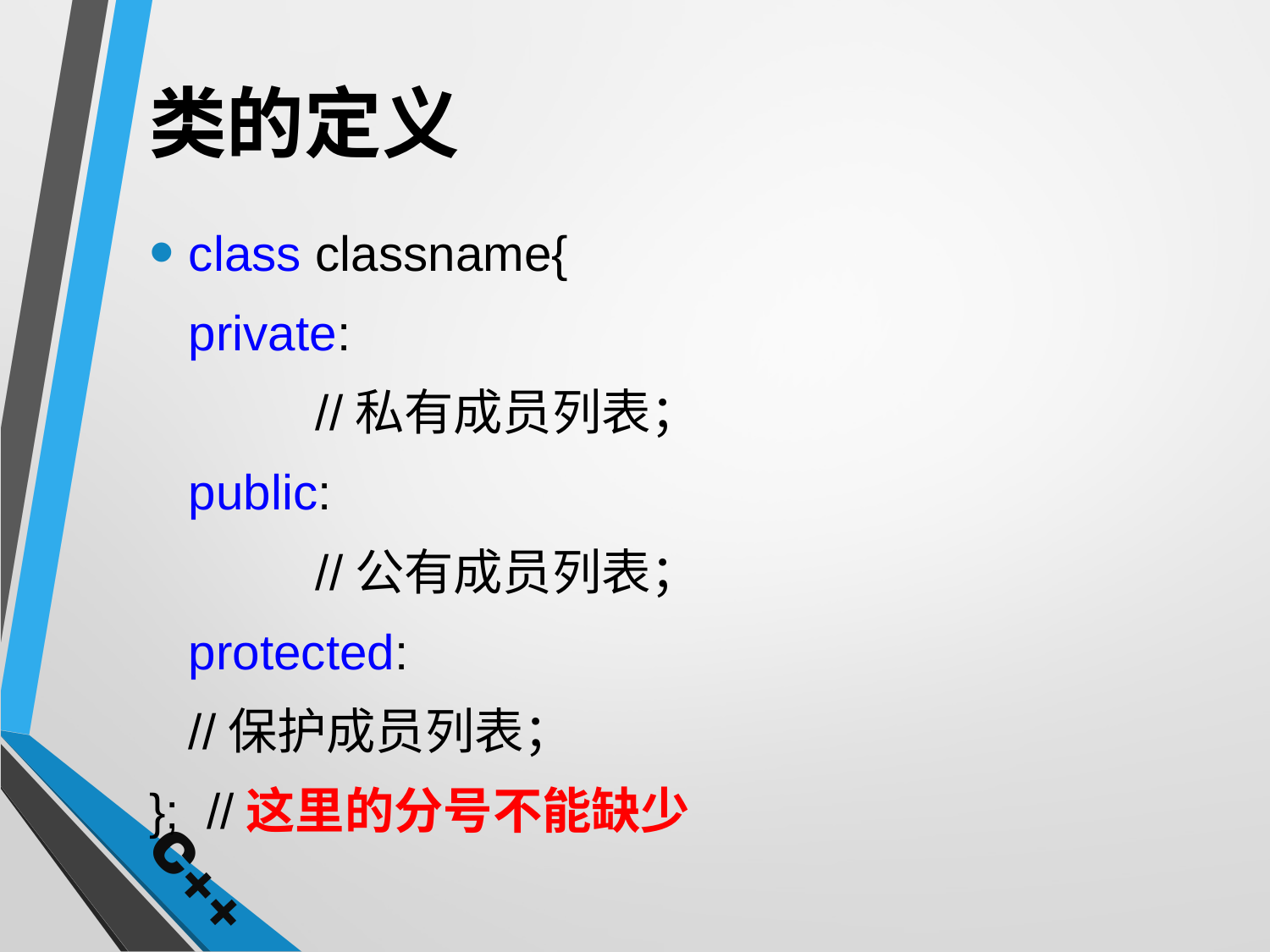

# 类的定义
class classname{
	private:
		//私有成员列表；
	public:
		//公有成员列表；
	protected:
	//保护成员列表；
};  //这里的分号不能缺少